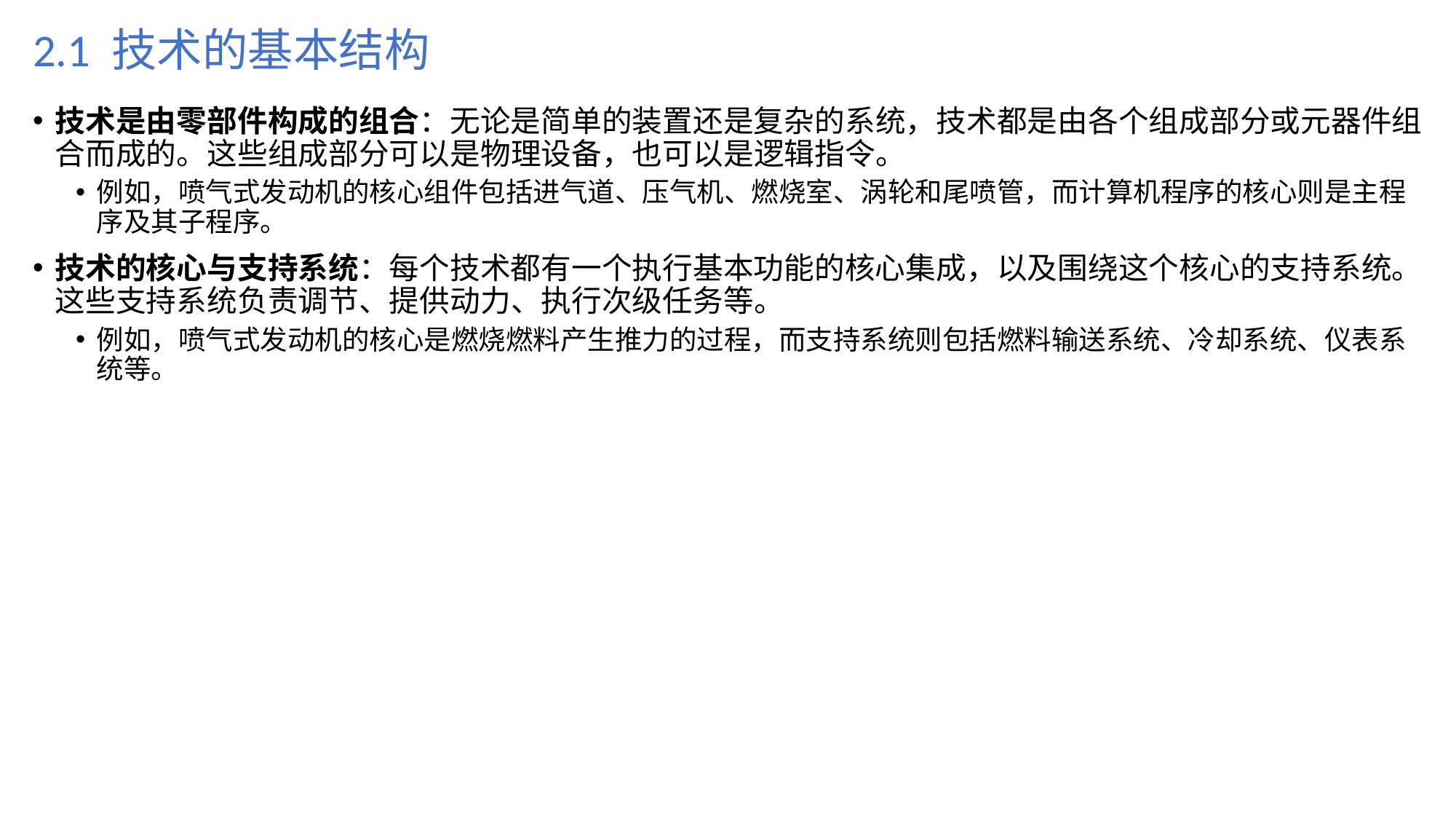

# 2.1 技术的基本结构
技术是由零部件构成的组合：无论是简单的装置还是复杂的系统，技术都是由各个组成部分或元器件组合而成的。这些组成部分可以是物理设备，也可以是逻辑指令。
例如，喷气式发动机的核心组件包括进气道、压气机、燃烧室、涡轮和尾喷管，而计算机程序的核心则是主程序及其子程序。
技术的核心与支持系统：每个技术都有一个执行基本功能的核心集成，以及围绕这个核心的支持系统。这些支持系统负责调节、提供动力、执行次级任务等。
例如，喷气式发动机的核心是燃烧燃料产生推力的过程，而支持系统则包括燃料输送系统、冷却系统、仪表系统等。